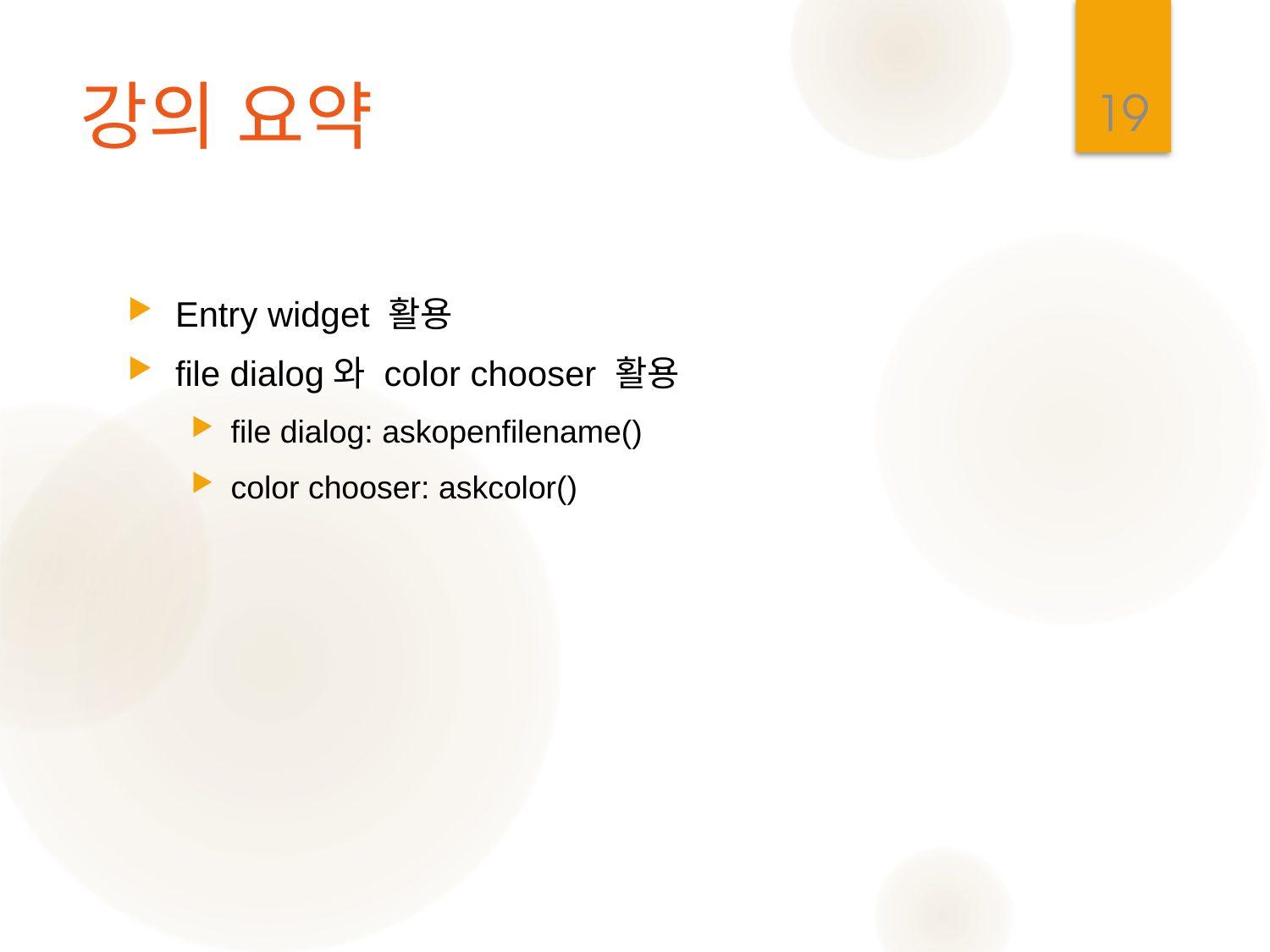

19
# 강의 요약
Entry widget 활용
file dialog와 color chooser 활용
file dialog: askopenfilename()
color chooser: askcolor()